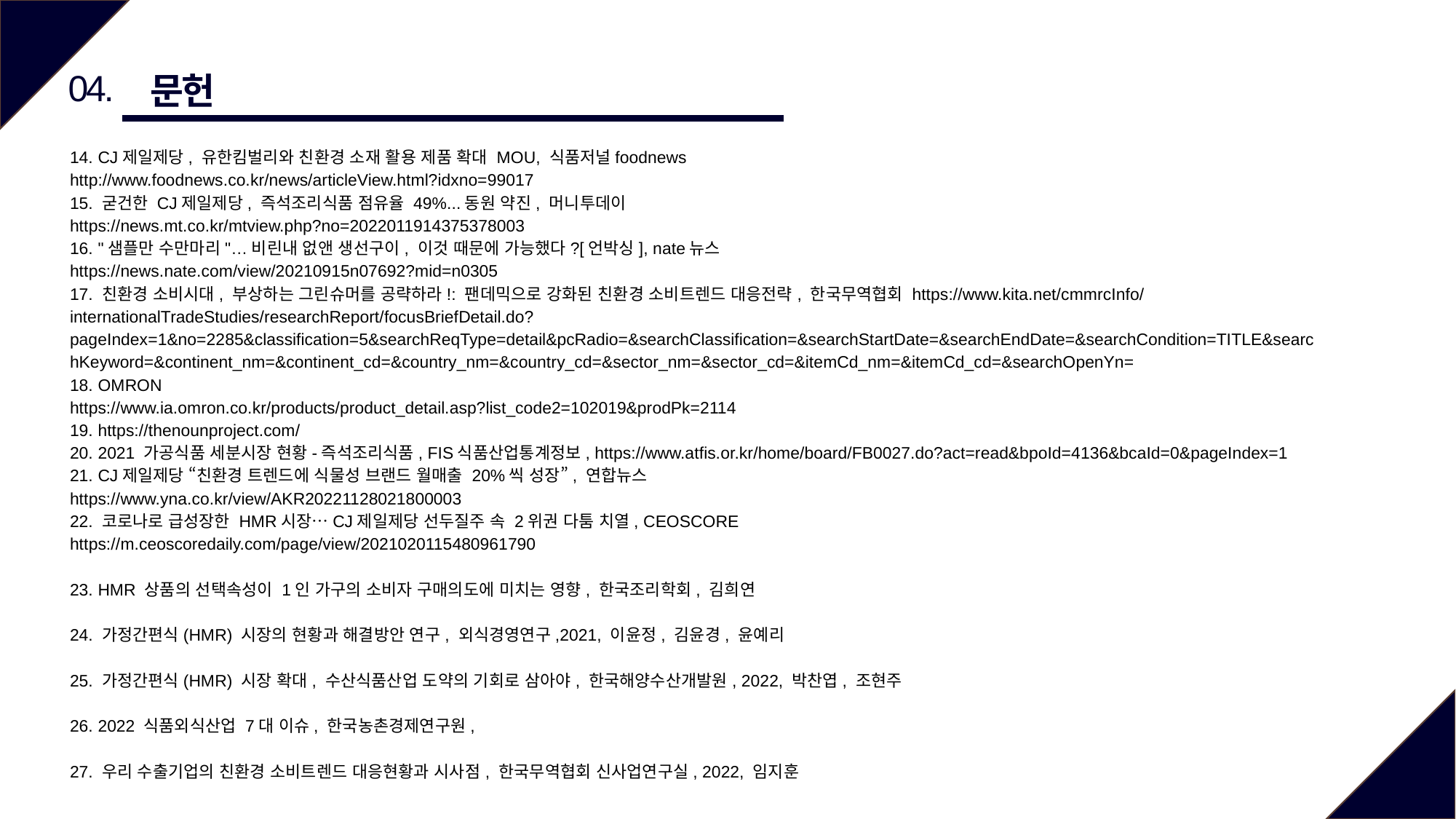

04.
 문헌
14. CJ제일제당, 유한킴벌리와 친환경 소재 활용 제품 확대 MOU, 식품저널foodnews
http://www.foodnews.co.kr/news/articleView.html?idxno=99017
15. 굳건한 CJ제일제당, 즉석조리식품 점유율 49%...동원 약진, 머니투데이
https://news.mt.co.kr/mtview.php?no=2022011914375378003
16. "샘플만 수만마리"…비린내 없앤 생선구이, 이것 때문에 가능했다?[언박싱], nate뉴스
https://news.nate.com/view/20210915n07692?mid=n0305
17. 친환경 소비시대, 부상하는 그린슈머를 공략하라!: 팬데믹으로 강화된 친환경 소비트렌드 대응전략, 한국무역협회 https://www.kita.net/cmmrcInfo/internationalTradeStudies/researchReport/focusBriefDetail.do?pageIndex=1&no=2285&classification=5&searchReqType=detail&pcRadio=&searchClassification=&searchStartDate=&searchEndDate=&searchCondition=TITLE&searchKeyword=&continent_nm=&continent_cd=&country_nm=&country_cd=&sector_nm=&sector_cd=&itemCd_nm=&itemCd_cd=&searchOpenYn=
18. OMRON
https://www.ia.omron.co.kr/products/product_detail.asp?list_code2=102019&prodPk=2114
19. https://thenounproject.com/
20. 2021 가공식품 세분시장 현황-즉석조리식품, FIS식품산업통계정보, https://www.atfis.or.kr/home/board/FB0027.do?act=read&bpoId=4136&bcaId=0&pageIndex=1
21. CJ제일제당 “친환경 트렌드에 식물성 브랜드 월매출 20%씩 성장”, 연합뉴스
https://www.yna.co.kr/view/AKR20221128021800003
22. 코로나로 급성장한 HMR시장…CJ제일제당 선두질주 속 2위권 다툼 치열, CEOSCORE
https://m.ceoscoredaily.com/page/view/2021020115480961790

23. HMR 상품의 선택속성이 1인 가구의 소비자 구매의도에 미치는 영향, 한국조리학회, 김희연

24. 가정간편식(HMR) 시장의 현황과 해결방안 연구, 외식경영연구,2021, 이윤정, 김윤경, 윤예리

25. 가정간편식(HMR) 시장 확대, 수산식품산업 도약의 기회로 삼아야, 한국해양수산개발원, 2022, 박찬엽, 조현주

26. 2022 식품외식산업 7대 이슈, 한국농촌경제연구원,

27. 우리 수출기업의 친환경 소비트렌드 대응현황과 시사점, 한국무역협회 신사업연구실, 2022, 임지훈